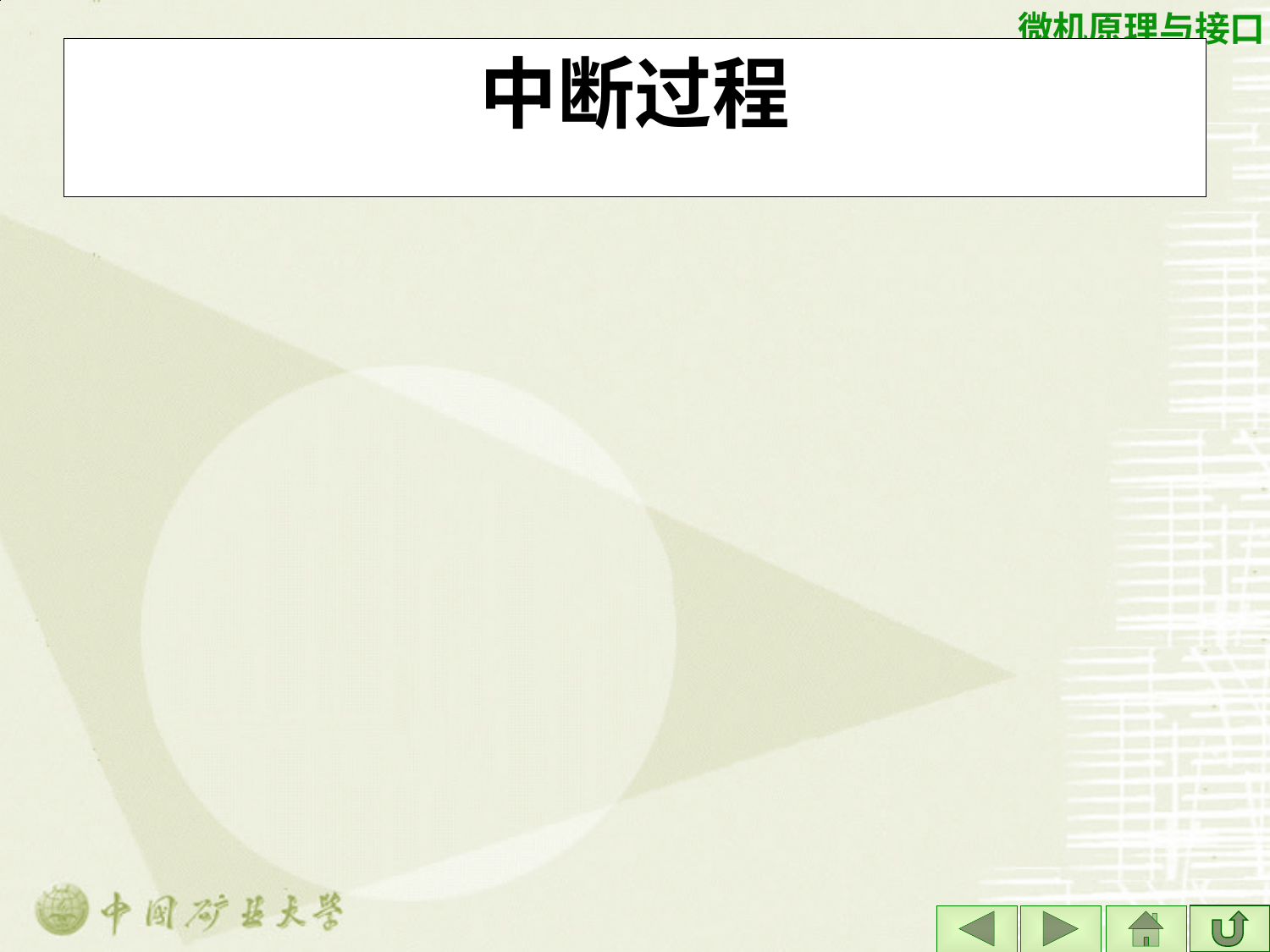

# 中断过程
五个步骤：
中断请求
中断查询(有时还要进行中断源识别、判优)
中断响应
中断服务
中断返回

以下以外部中断为主介绍这五个步骤。